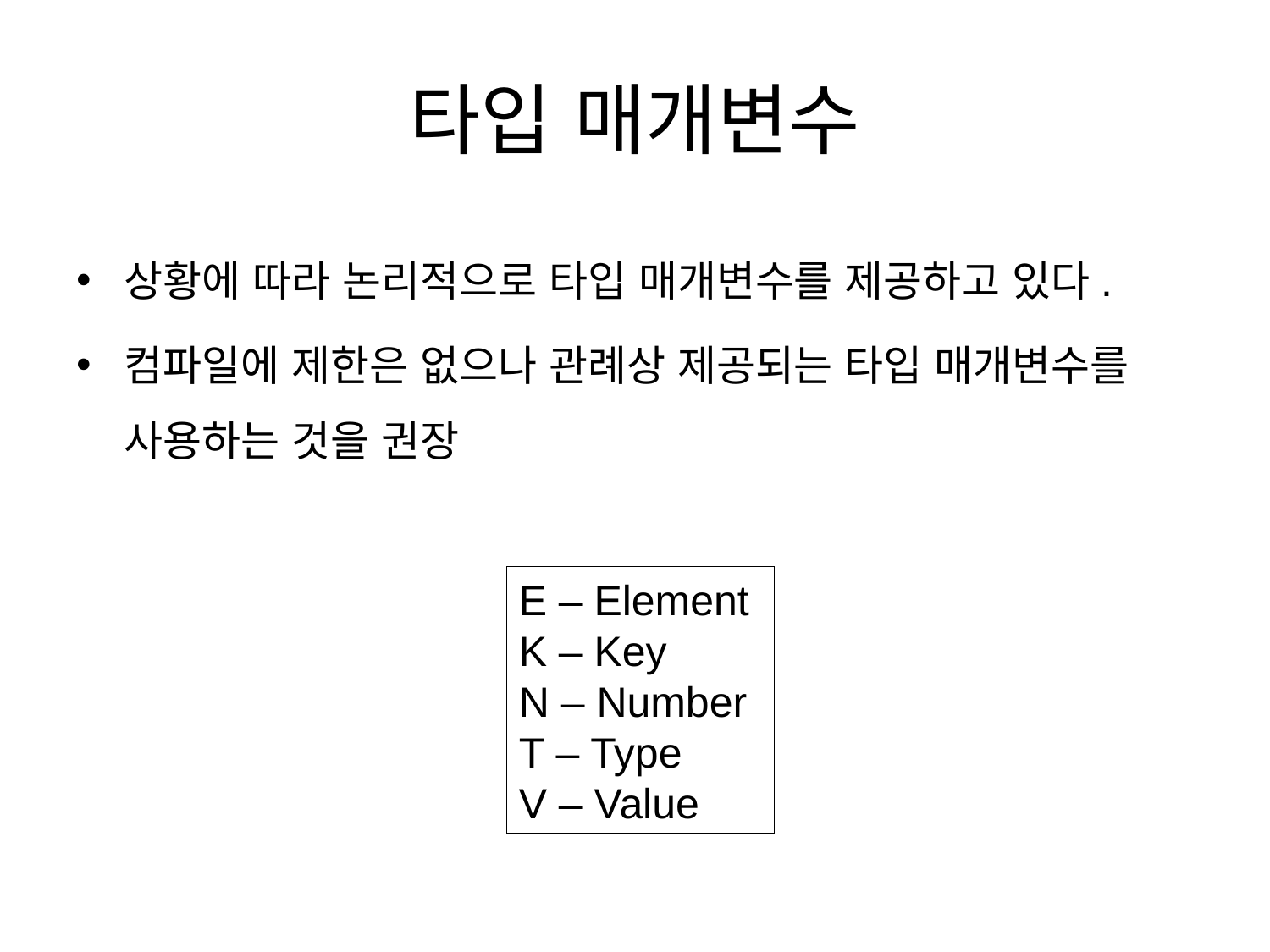

# 타입 매개변수
상황에 따라 논리적으로 타입 매개변수를 제공하고 있다.
컴파일에 제한은 없으나 관례상 제공되는 타입 매개변수를 사용하는 것을 권장
E – Element
K – Key
N – Number
T – Type
V – Value